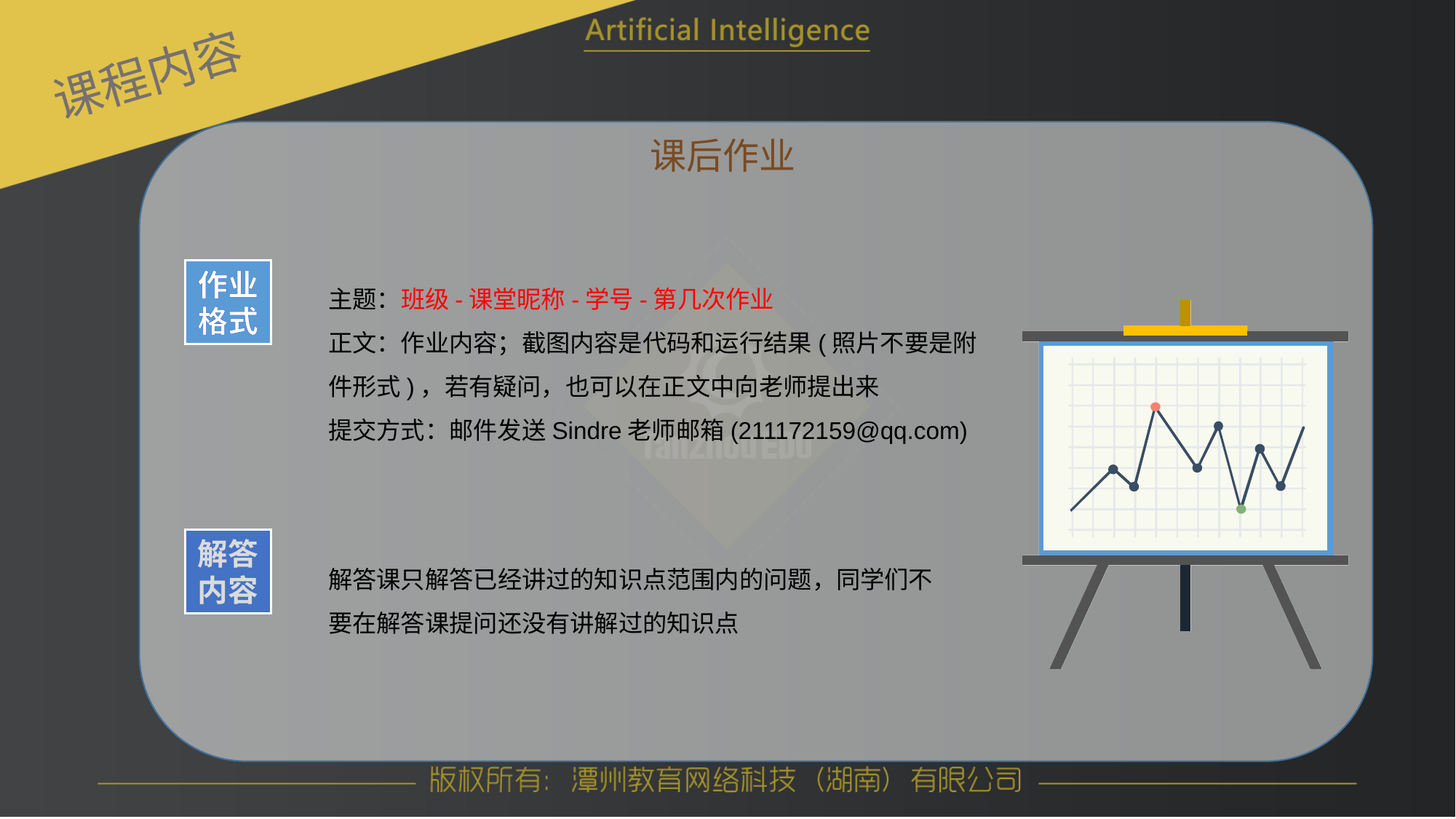

课程内容

课后作业
作业格式
主题：班级-课堂昵称-学号-第几次作业
正文：作业内容；截图内容是代码和运行结果(照片不要是附件形式)，若有疑问，也可以在正文中向老师提出来
提交方式：邮件发送Sindre老师邮箱(211172159@qq.com)

解答内容
解答课只解答已经讲过的知识点范围内的问题，同学们不要在解答课提问还没有讲解过的知识点